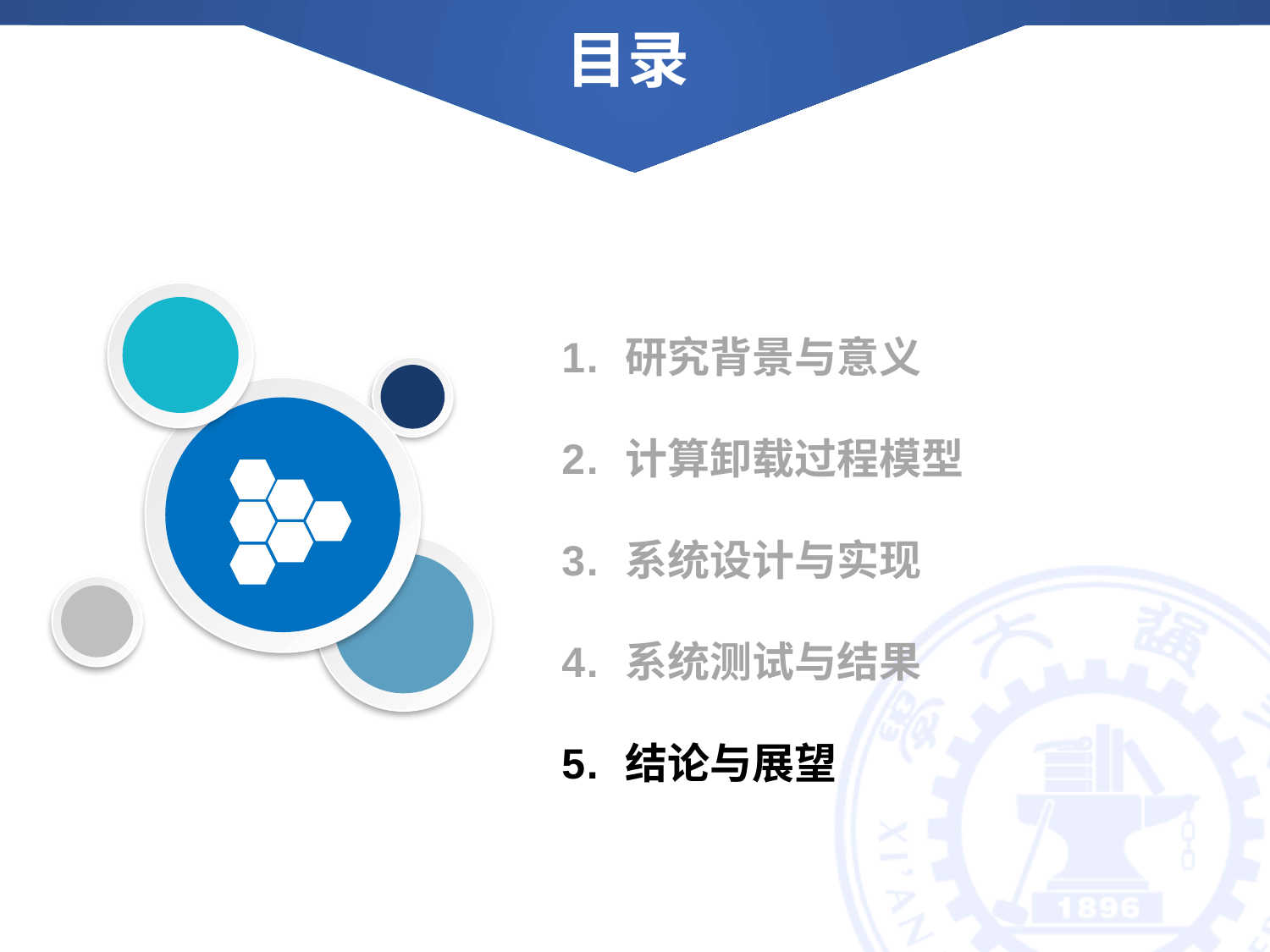

目录

CONTENTS
研究背景与意义
计算卸载过程模型
系统设计与实现
系统测试与结果
结论与展望